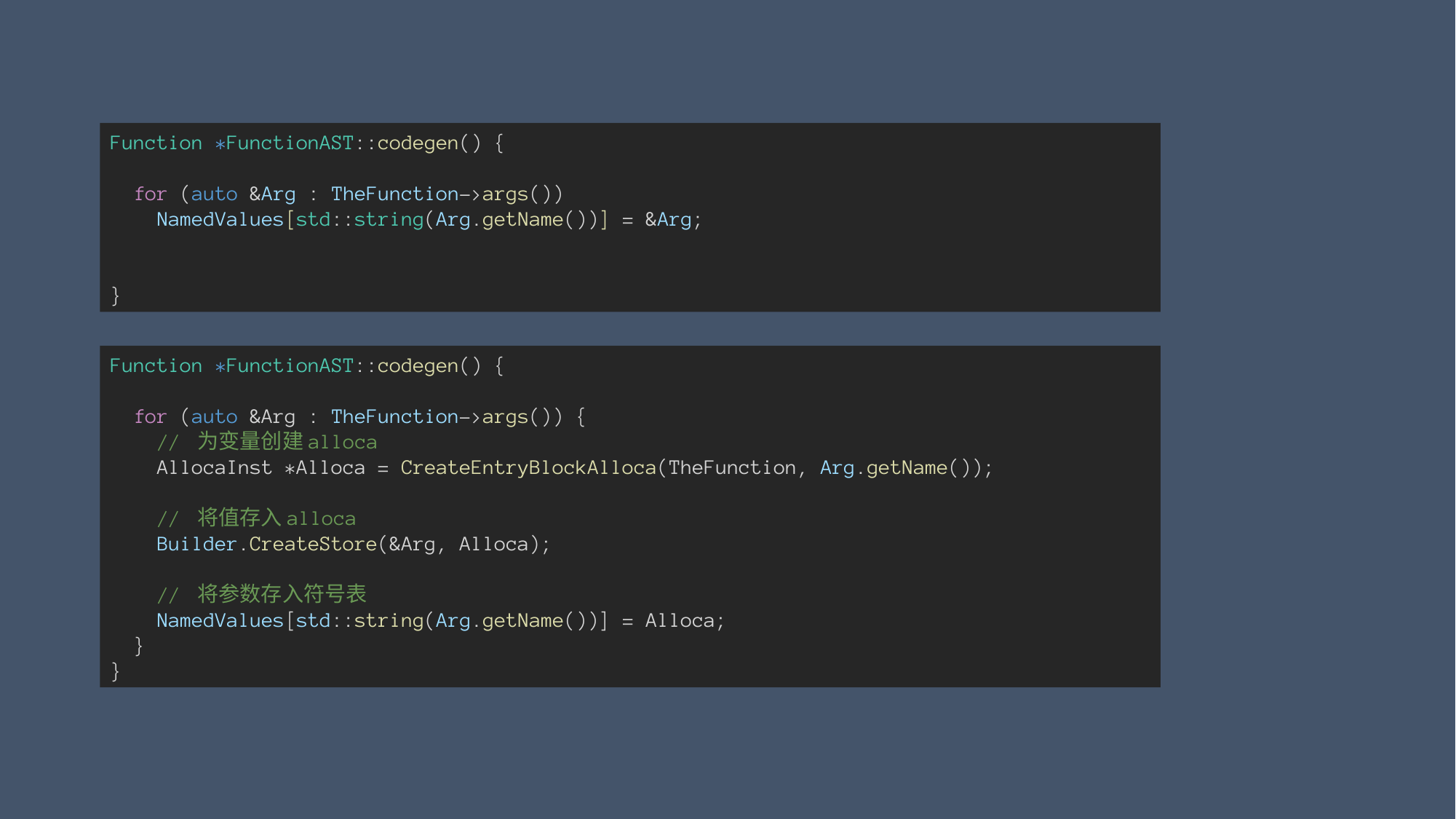

Function *FunctionAST::codegen() {

  for (auto &Arg : TheFunction->args())
    NamedValues[std::string(Arg.getName())] = &Arg;

}
Function *FunctionAST::codegen() {

  for (auto &Arg : TheFunction->args()) {
    // 为变量创建alloca
    AllocaInst *Alloca = CreateEntryBlockAlloca(TheFunction, Arg.getName());
    // 将值存入alloca
    Builder.CreateStore(&Arg, Alloca);
    // 将参数存入符号表
    NamedValues[std::string(Arg.getName())] = Alloca;
  }
}